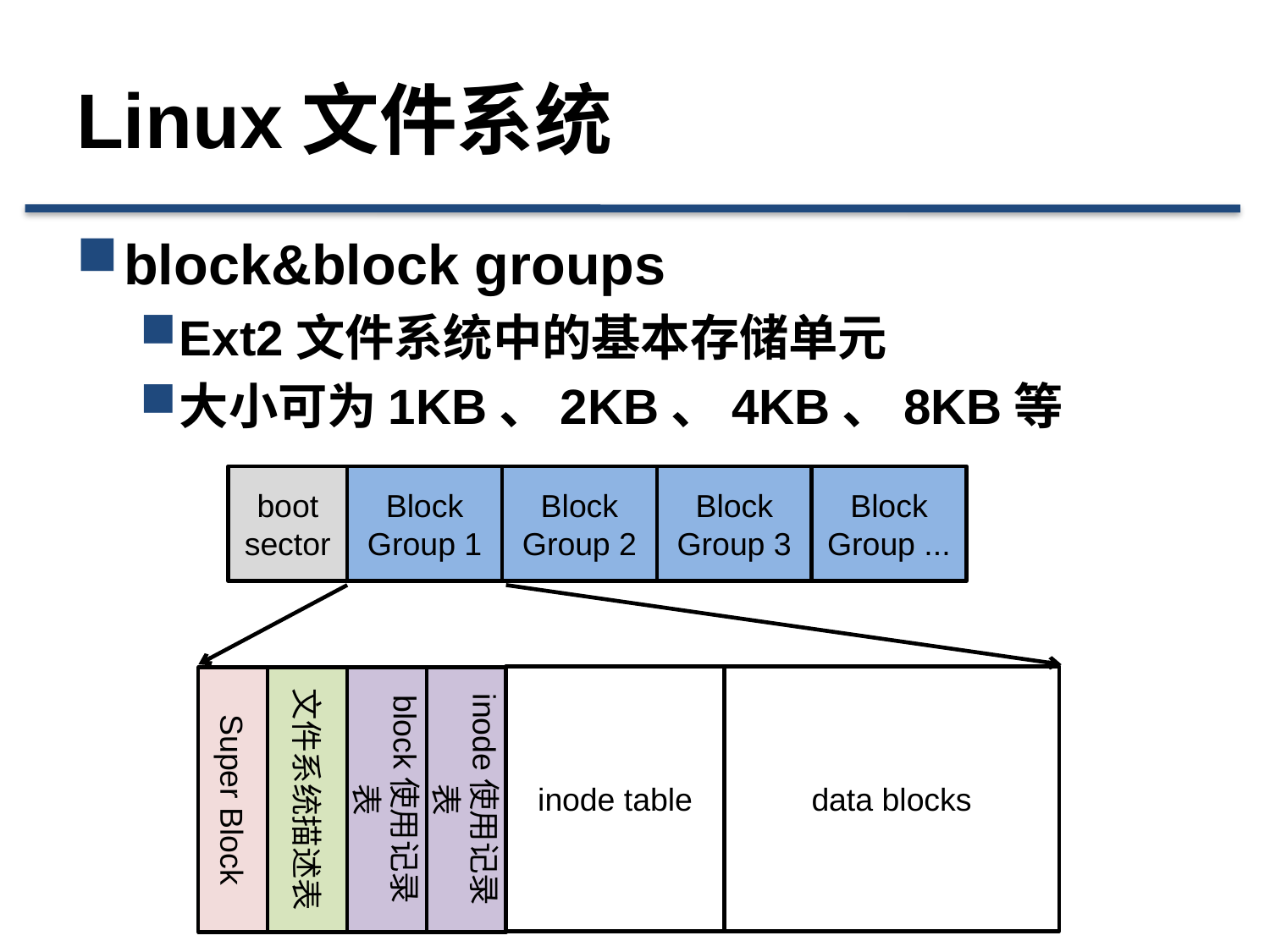

# Linux文件系统
block&block groups
Ext2文件系统中的基本存储单元
大小可为1KB、2KB、4KB、8KB等
boot
sector
Block
Group 1
Block
Group 2
Block
Group 3
Block
Group ...
inode table
data blocks
Super Block
文件系统描述表
block使用记录表
inode使用记录表